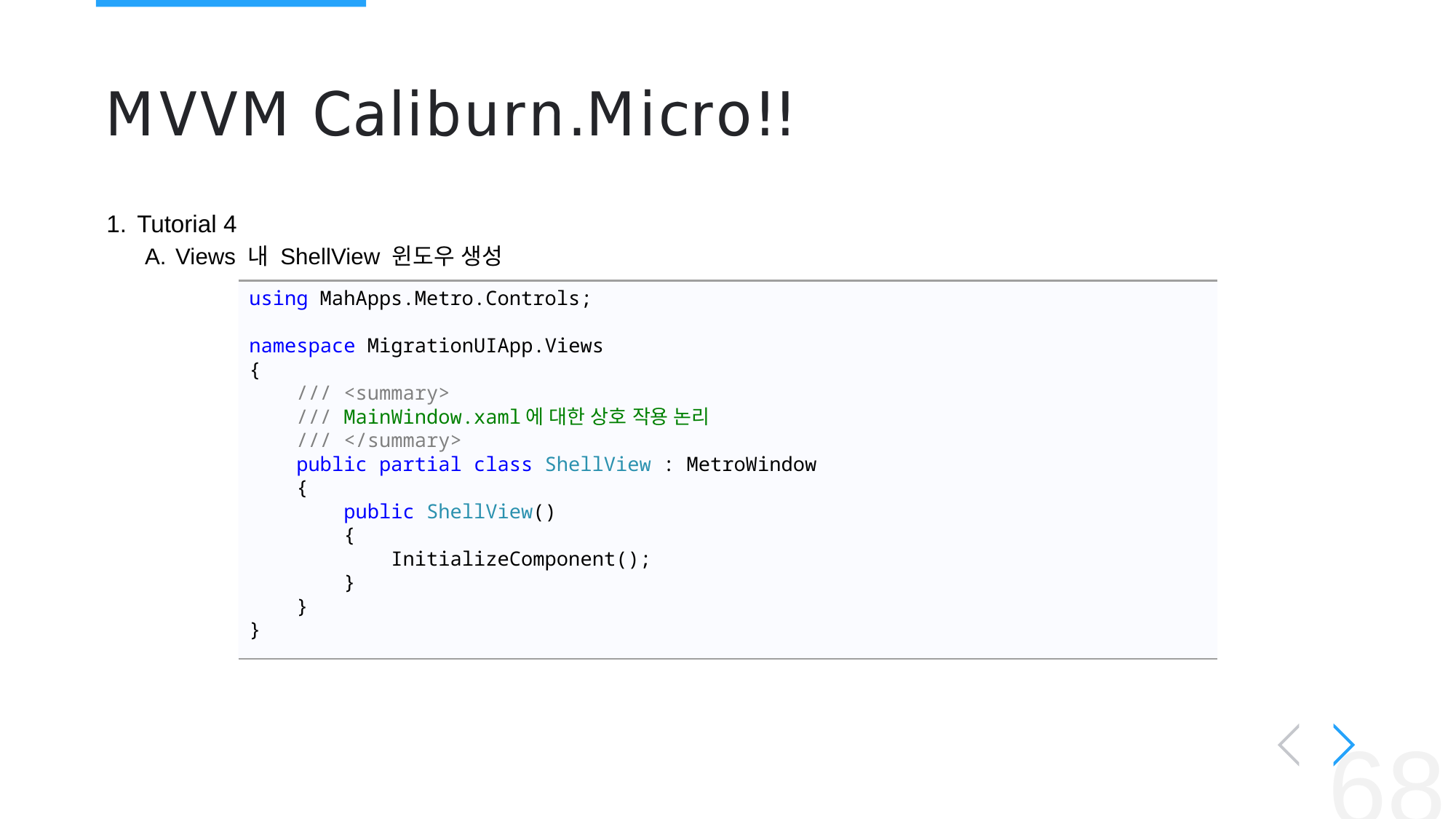

# MVVM Caliburn.Micro!!
Tutorial 4
Views 내 ShellView 윈도우 생성
using MahApps.Metro.Controls;

namespace MigrationUIApp.Views
{
    /// <summary>
    /// MainWindow.xaml에 대한 상호 작용 논리
    /// </summary>
    public partial class ShellView : MetroWindow
    {
        public ShellView()
        {
            InitializeComponent();
        }
    }
}
68